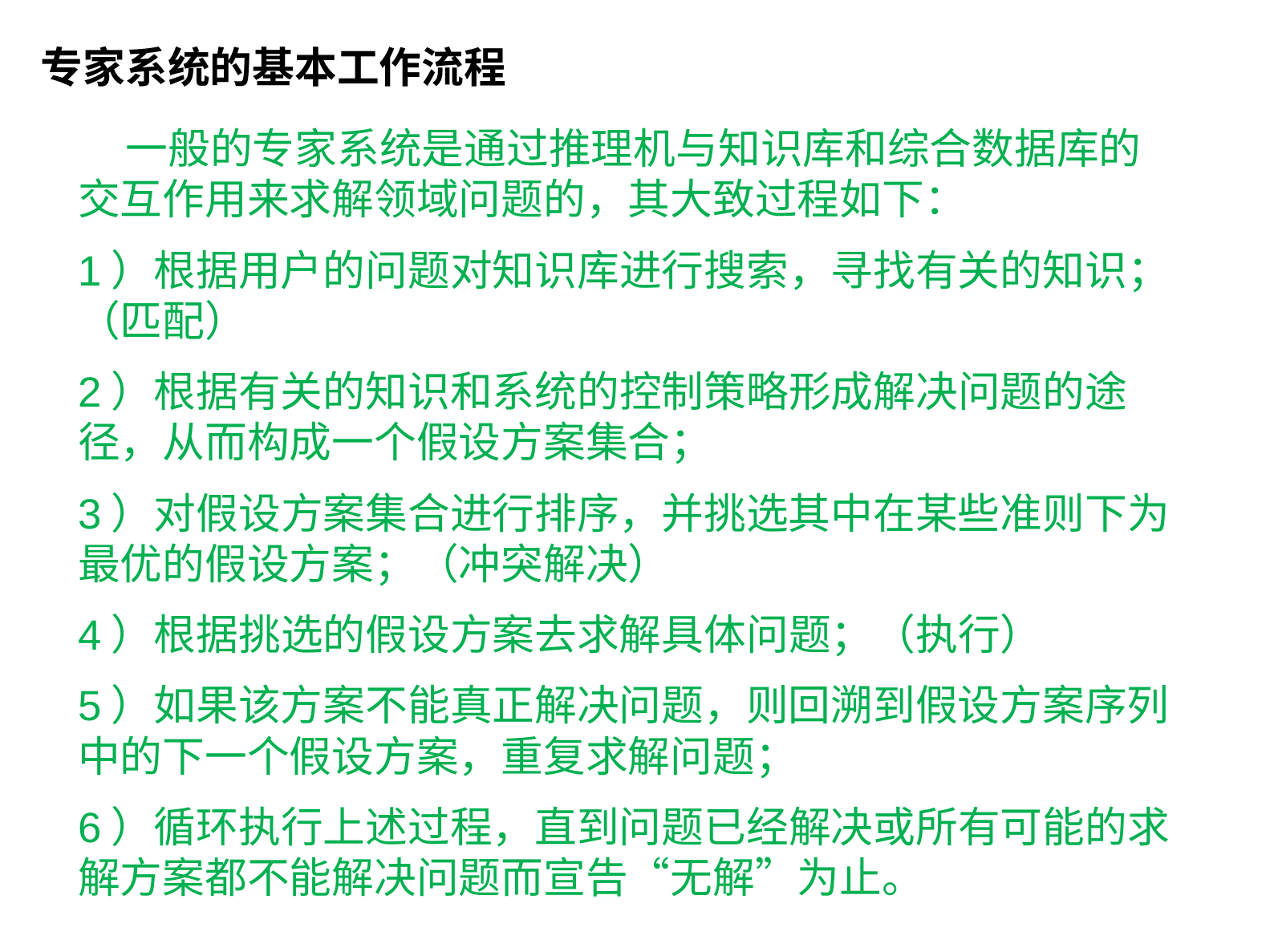

专家系统的基本工作流程
    一般的专家系统是通过推理机与知识库和综合数据库的交互作用来求解领域问题的，其大致过程如下：
1）根据用户的问题对知识库进行搜索，寻找有关的知识；（匹配）
2）根据有关的知识和系统的控制策略形成解决问题的途径，从而构成一个假设方案集合；
3）对假设方案集合进行排序，并挑选其中在某些准则下为最优的假设方案；（冲突解决）
4）根据挑选的假设方案去求解具体问题；（执行）
5）如果该方案不能真正解决问题，则回溯到假设方案序列中的下一个假设方案，重复求解问题；
6）循环执行上述过程，直到问题已经解决或所有可能的求解方案都不能解决问题而宣告“无解”为止。